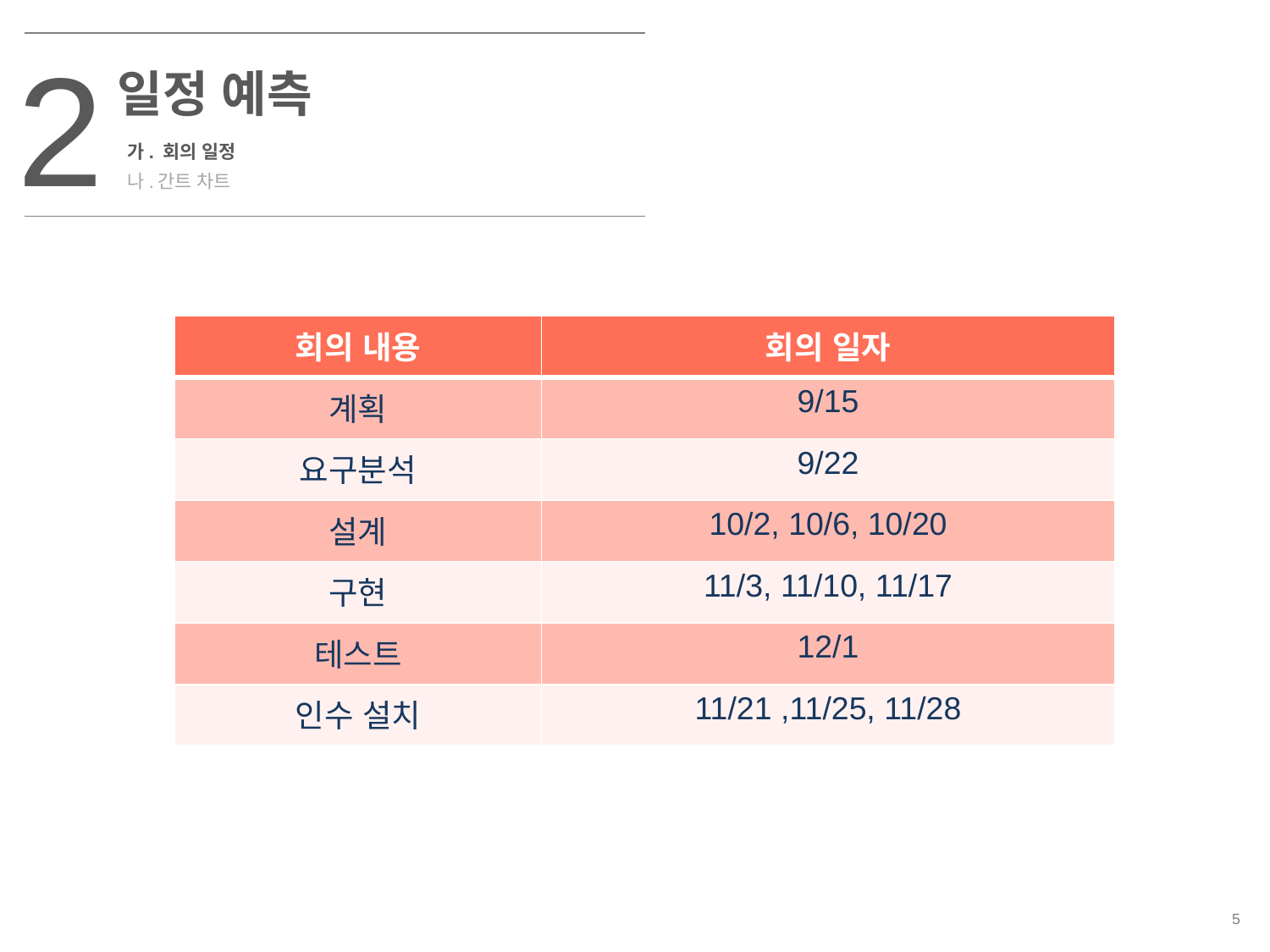

2
일정 예측
가. 회의 일정
나.간트 차트
| 회의 내용 | 회의 일자 |
| --- | --- |
| 계획 | 9/15 |
| 요구분석 | 9/22 |
| 설계 | 10/2, 10/6, 10/20 |
| 구현 | 11/3, 11/10, 11/17 |
| 테스트 | 12/1 |
| 인수 설치 | 11/21 ,11/25, 11/28 |